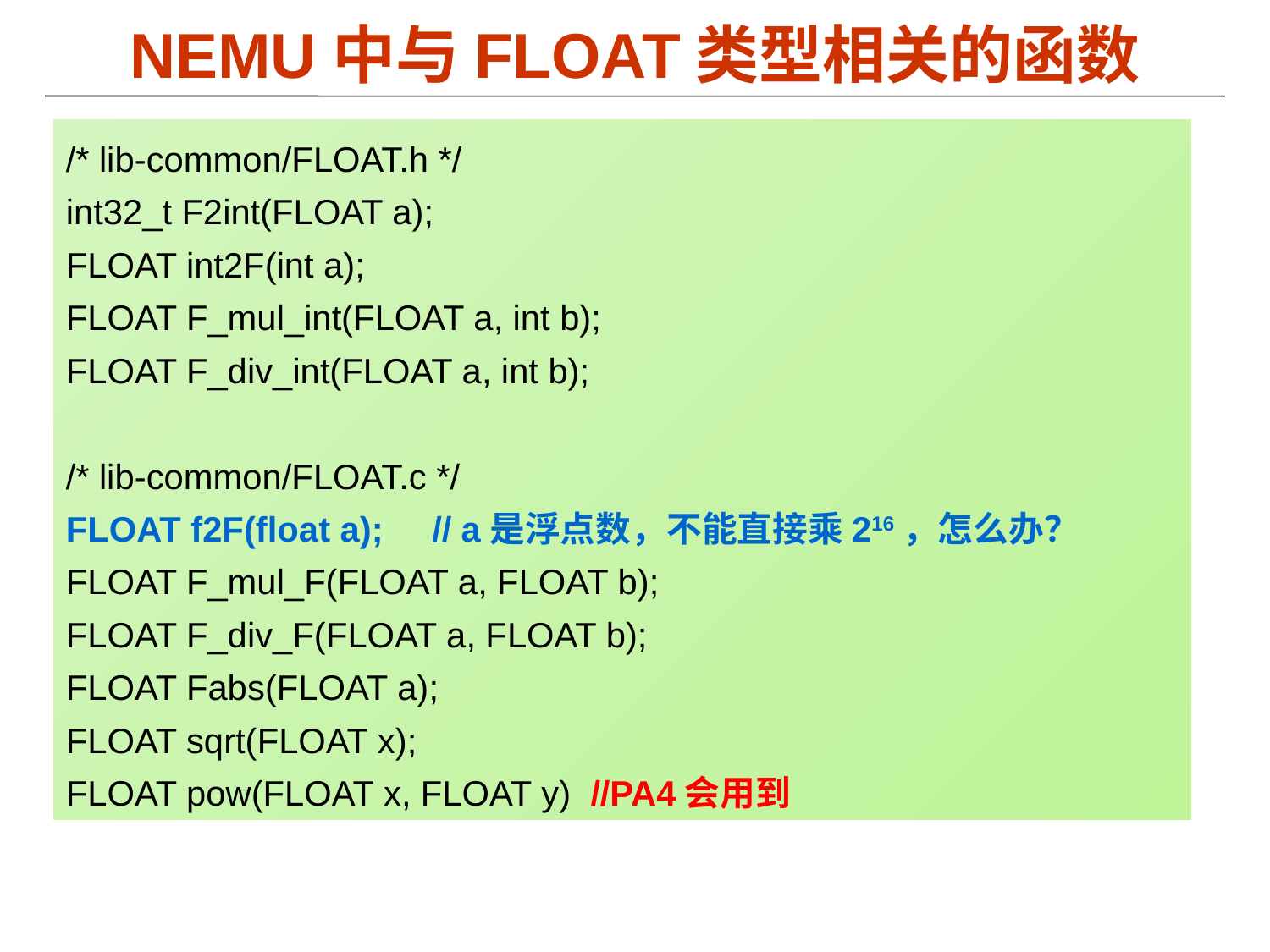

# NEMU中与FLOAT类型相关的函数
/* lib-common/FLOAT.h */
int32_t F2int(FLOAT a);
FLOAT int2F(int a);
FLOAT F_mul_int(FLOAT a, int b);
FLOAT F_div_int(FLOAT a, int b);

/* lib-common/FLOAT.c */
FLOAT f2F(float a);     // a是浮点数，不能直接乘216，怎么办？
FLOAT F_mul_F(FLOAT a, FLOAT b);
FLOAT F_div_F(FLOAT a, FLOAT b);
FLOAT Fabs(FLOAT a);
FLOAT sqrt(FLOAT x);
FLOAT pow(FLOAT x, FLOAT y)  //PA4会用到